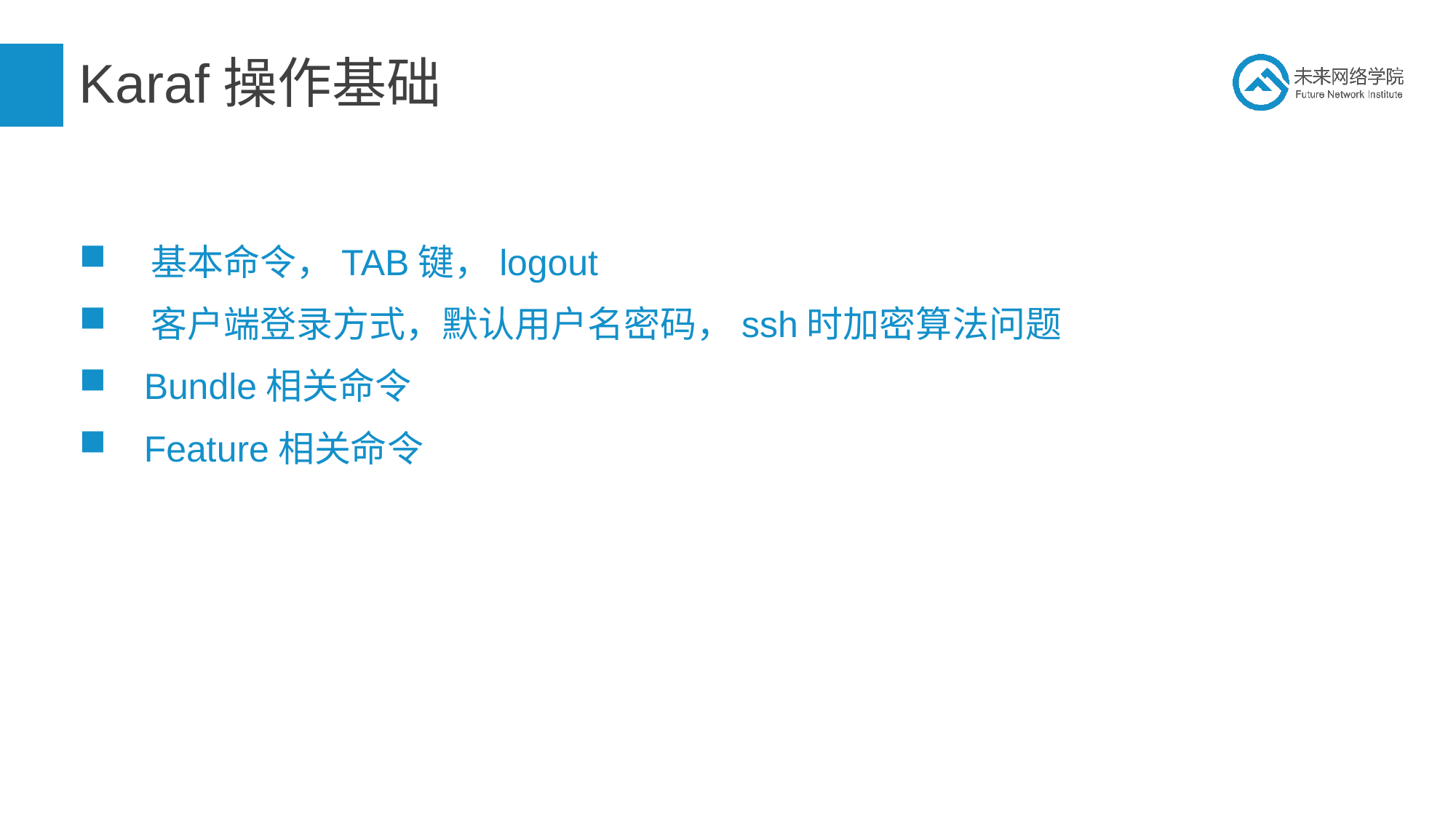

# Karaf操作基础
 基本命令，TAB键，logout
 客户端登录方式，默认用户名密码，ssh时加密算法问题
 Bundle相关命令
 Feature相关命令